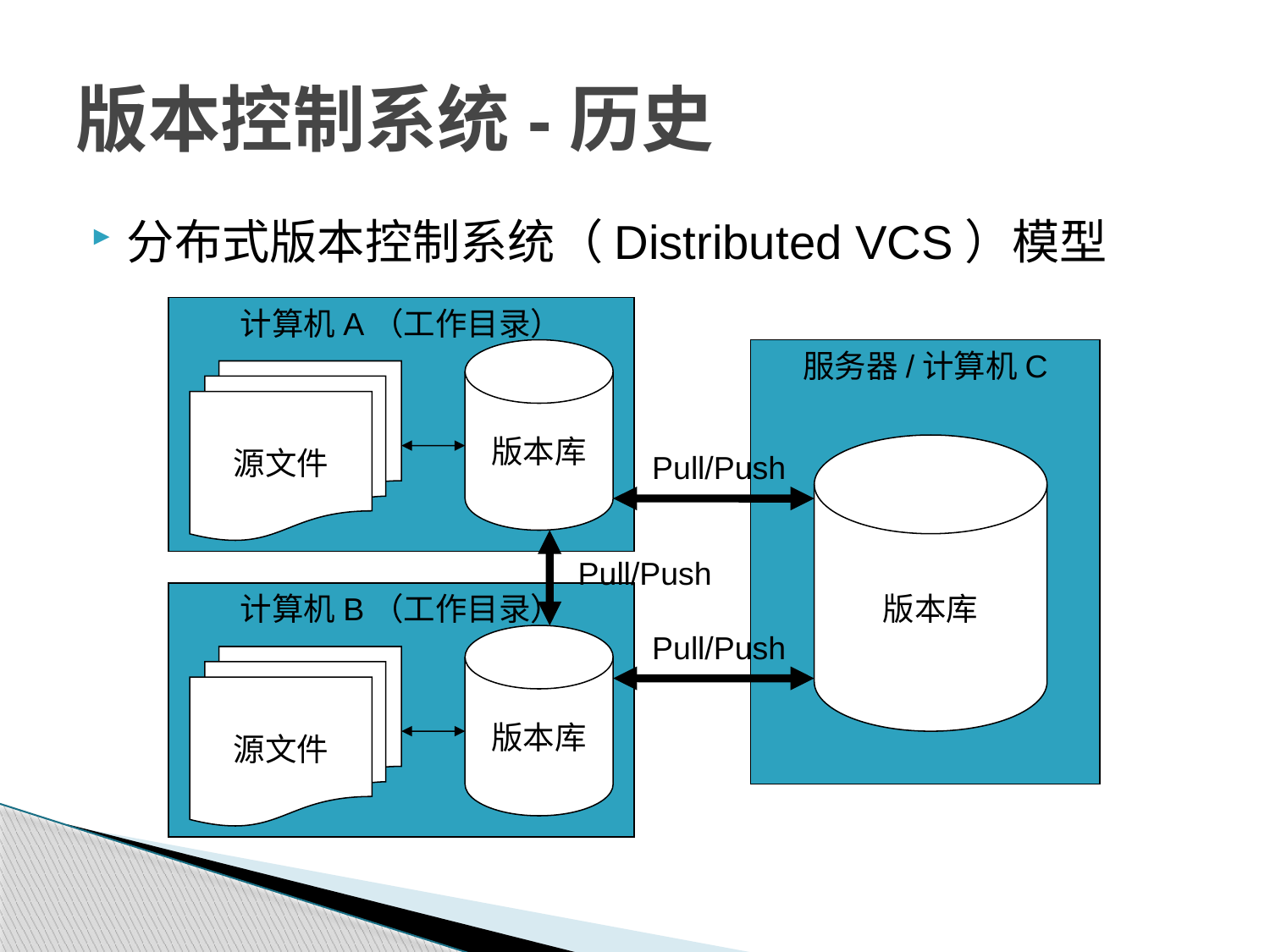

# 版本控制系统-历史
分布式版本控制系统（Distributed VCS）模型

计算机A（工作目录）
版本库
服务器/计算机C
源文件
版本库

Pull/Push

Pull/Push
计算机B（工作目录）
版本库
Pull/Push
源文件